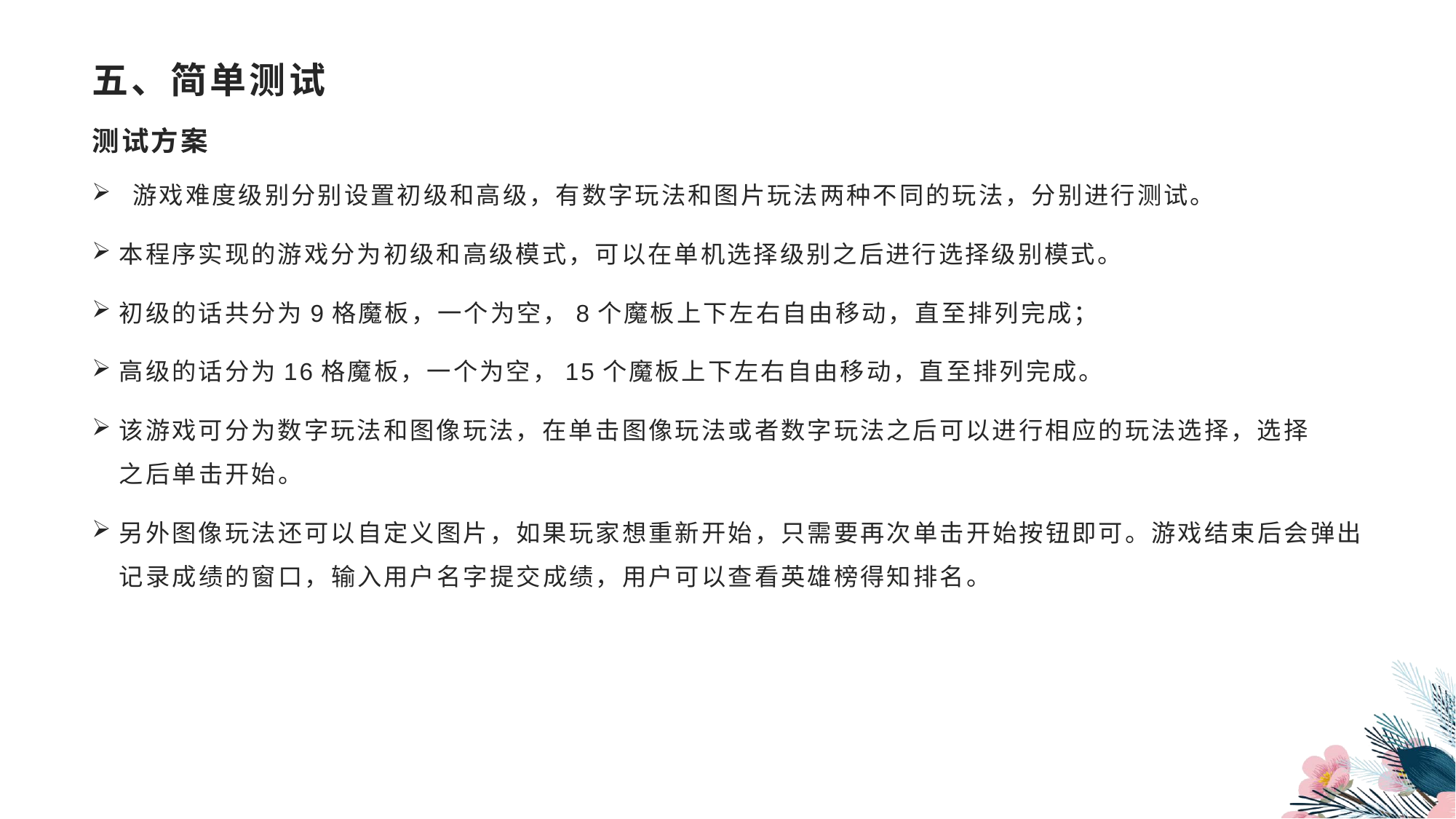

# 五、简单测试
测试方案
 游戏难度级别分别设置初级和高级，有数字玩法和图片玩法两种不同的玩法，分别进行测试。
本程序实现的游戏分为初级和高级模式，可以在单机选择级别之后进行选择级别模式。
初级的话共分为9格魔板，一个为空，8个魔板上下左右自由移动，直至排列完成；
高级的话分为16格魔板，一个为空，15个魔板上下左右自由移动，直至排列完成。
该游戏可分为数字玩法和图像玩法，在单击图像玩法或者数字玩法之后可以进行相应的玩法选择，选择     之后单击开始。
另外图像玩法还可以自定义图片，如果玩家想重新开始，只需要再次单击开始按钮即可。游戏结束后会弹出记录成绩的窗口，输入用户名字提交成绩，用户可以查看英雄榜得知排名。